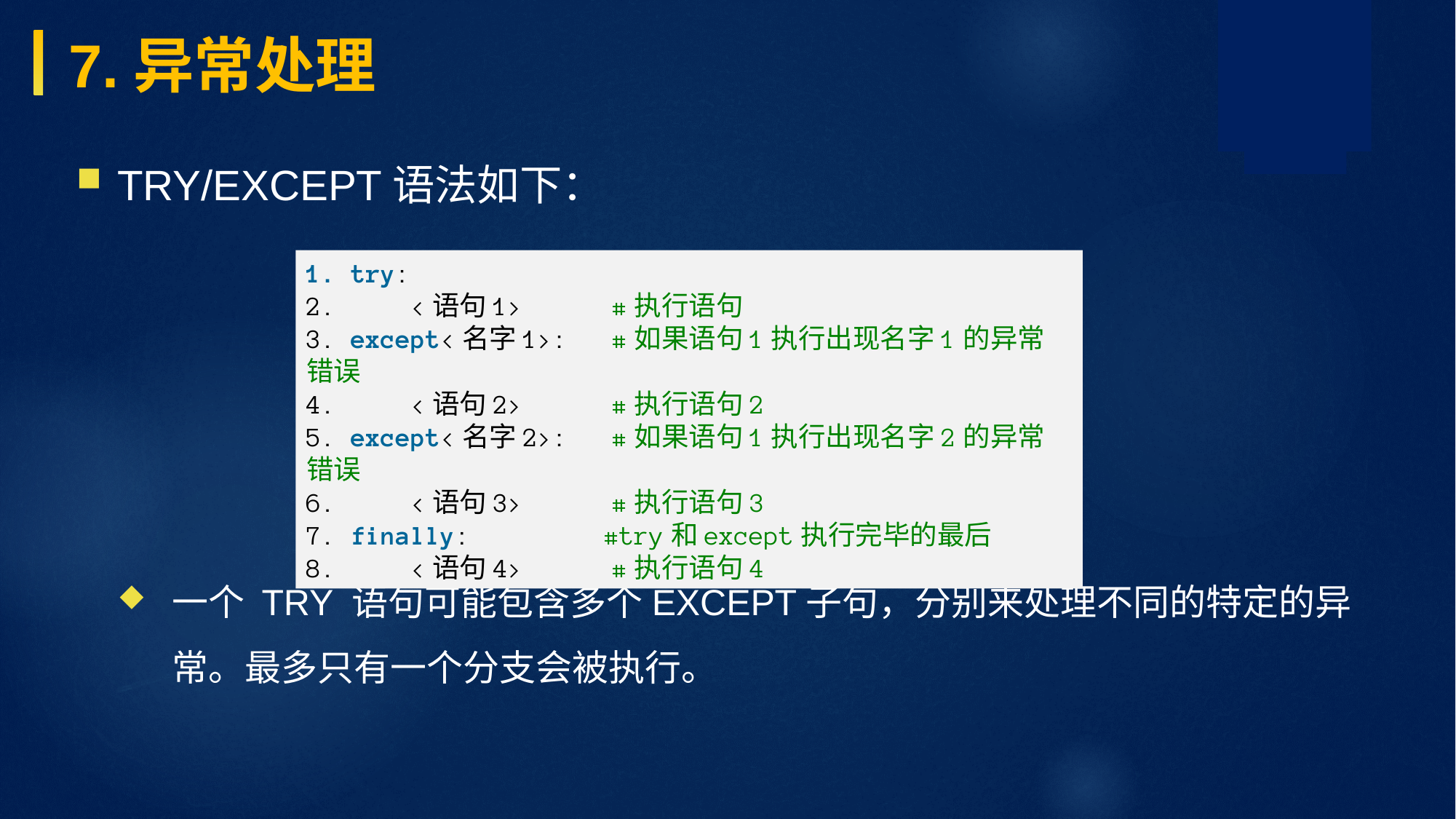

7.异常处理
try/except语法如下：

一个 try 语句可能包含多个except子句，分别来处理不同的特定的异常。最多只有一个分支会被执行。

1. try:    2.     <语句1>      #执行语句    3. except<名字1>:   #如果语句1执行出现名字1的异常错误    4.     <语句2>      #执行语句2    5. except<名字2>:   #如果语句1执行出现名字2的异常错误    6.     <语句3>      #执行语句3    7. finally:         #try和except执行完毕的最后    8.     <语句4>      #执行语句4